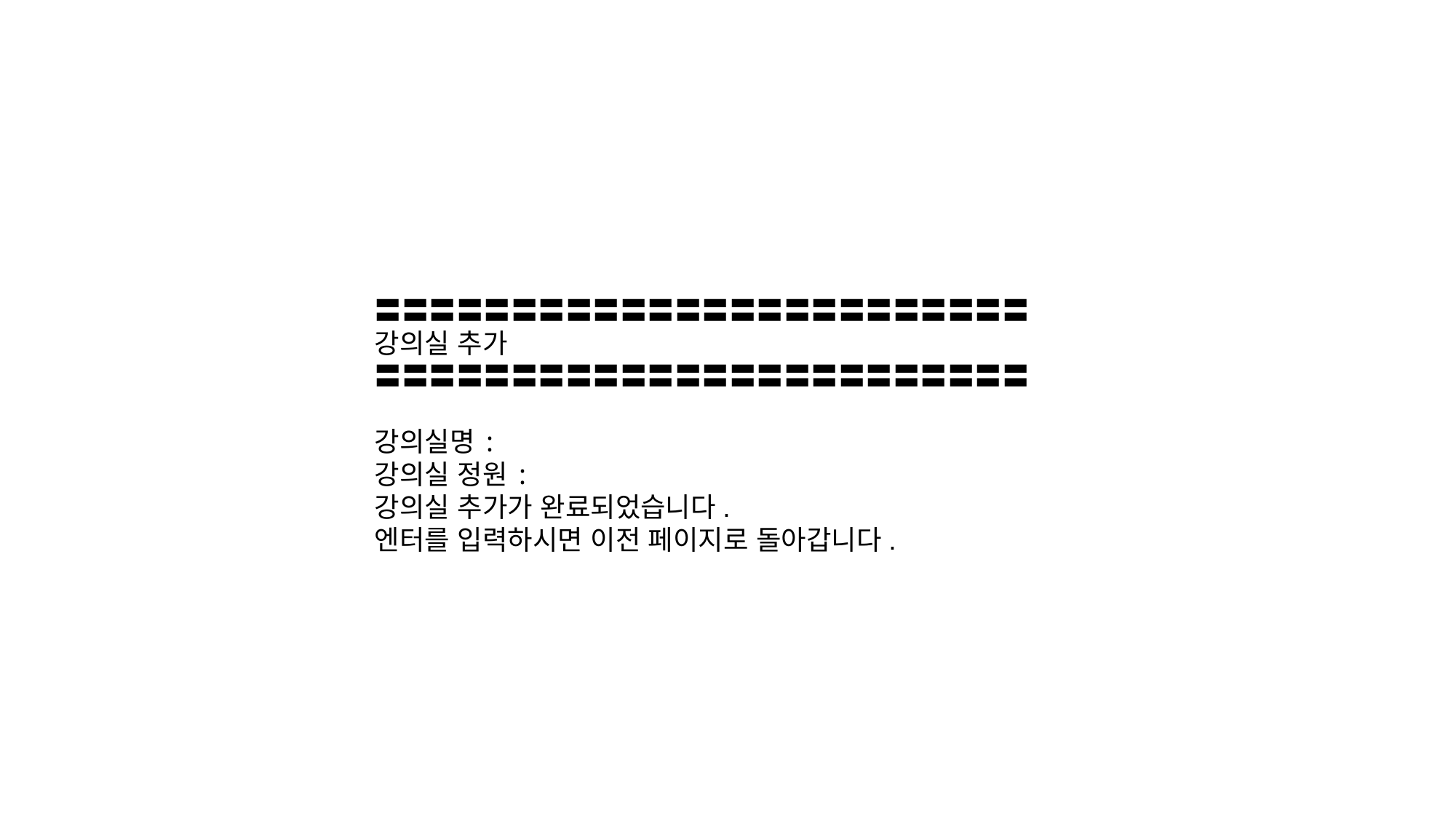

〓〓〓〓〓〓〓〓〓〓〓〓〓〓〓〓〓〓〓〓〓〓〓〓
강의실 추가
〓〓〓〓〓〓〓〓〓〓〓〓〓〓〓〓〓〓〓〓〓〓〓〓

강의실명:
강의실 정원:
강의실 추가가 완료되었습니다.
엔터를 입력하시면 이전 페이지로 돌아갑니다.